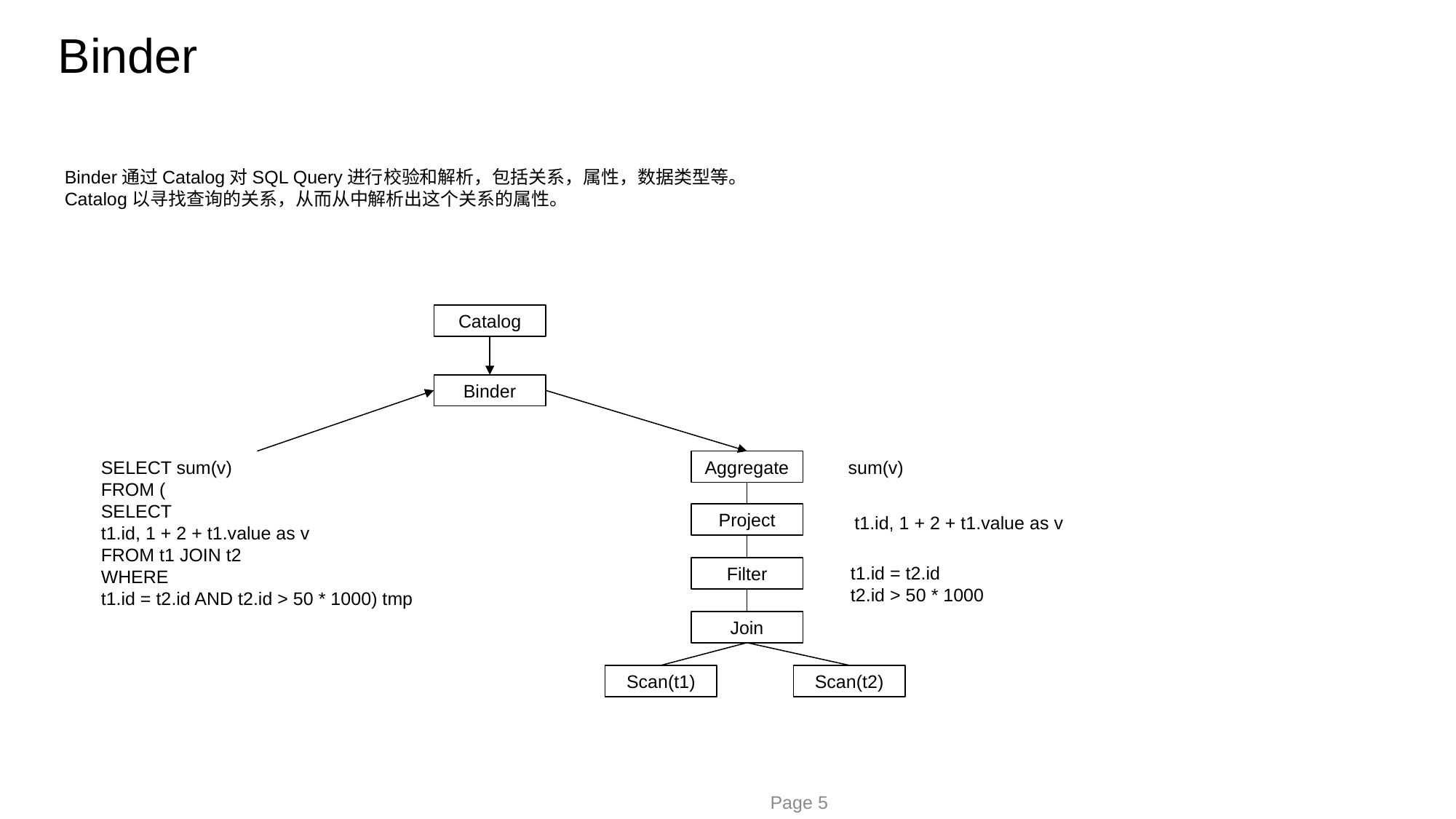

# Binder
Binder通过Catalog对SQL Query进行校验和解析，包括关系，属性，数据类型等。
Catalog以寻找查询的关系，从而从中解析出这个关系的属性。
Catalog
Binder
SELECT sum(v)
FROM (
SELECT
t1.id, 1 + 2 + t1.value as v
FROM t1 JOIN t2
WHERE
t1.id = t2.id AND t2.id > 50 * 1000) tmp
Aggregate
sum(v)
Project
t1.id, 1 + 2 + t1.value as v
t1.id = t2.id
t2.id > 50 * 1000
Filter
Join
Scan(t2)
Scan(t1)
Page 5